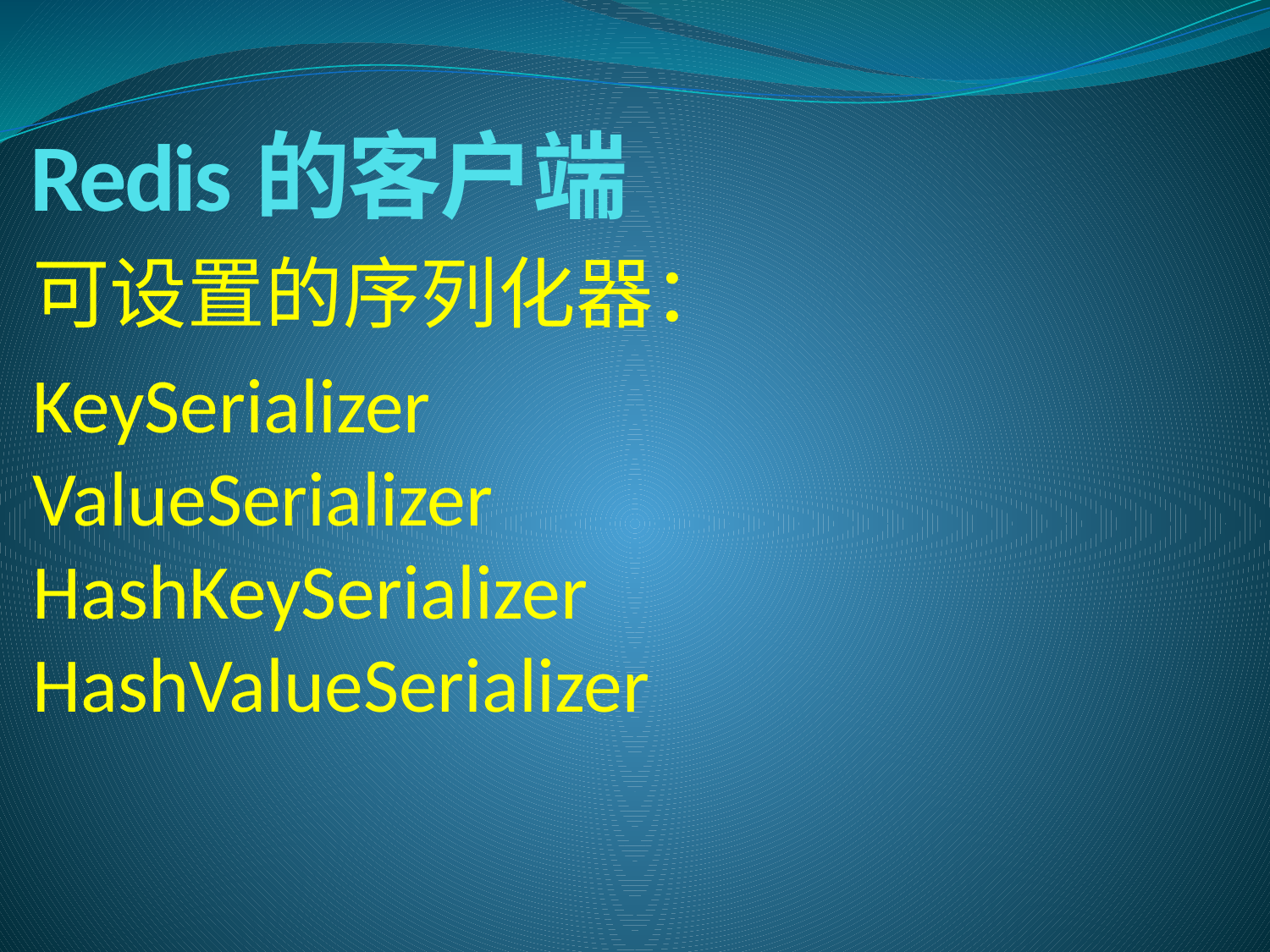

# Redis的客户端
可设置的序列化器：
KeySerializer
ValueSerializer
HashKeySerializer
HashValueSerializer